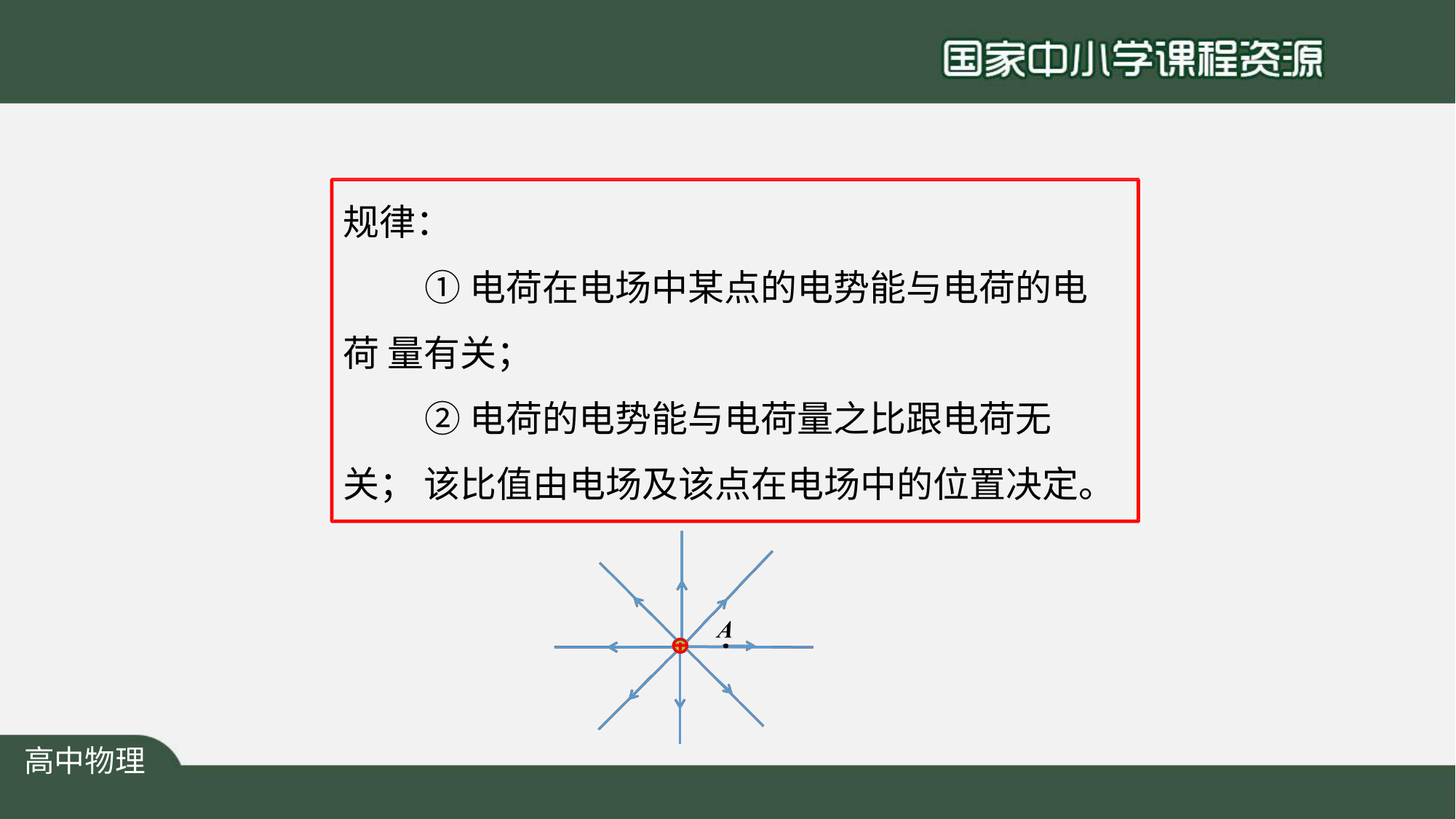

规律：
①电荷在电场中某点的电势能与电荷的电荷 量有关；
②电荷的电势能与电荷量之比跟电荷无关； 该比值由电场及该点在电场中的位置决定。

高中物理